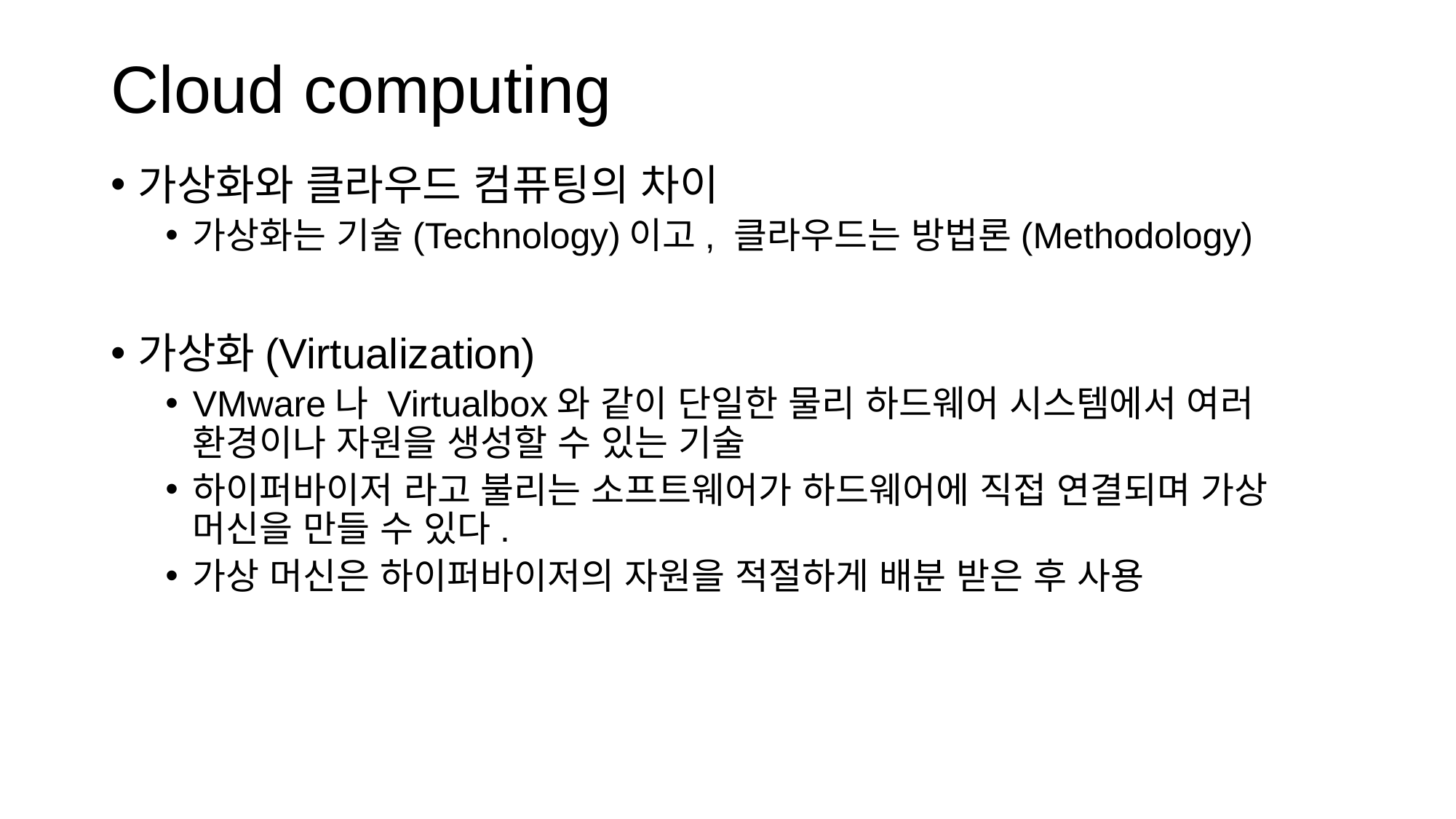

# Cloud computing
가상화와 클라우드 컴퓨팅의 차이
가상화는 기술(Technology)이고, 클라우드는 방법론(Methodology)

가상화(Virtualization)
VMware나 Virtualbox와 같이 단일한 물리 하드웨어 시스템에서 여러 환경이나 자원을 생성할 수 있는 기술
하이퍼바이저 라고 불리는 소프트웨어가 하드웨어에 직접 연결되며 가상 머신을 만들 수 있다.
가상 머신은 하이퍼바이저의 자원을 적절하게 배분 받은 후 사용